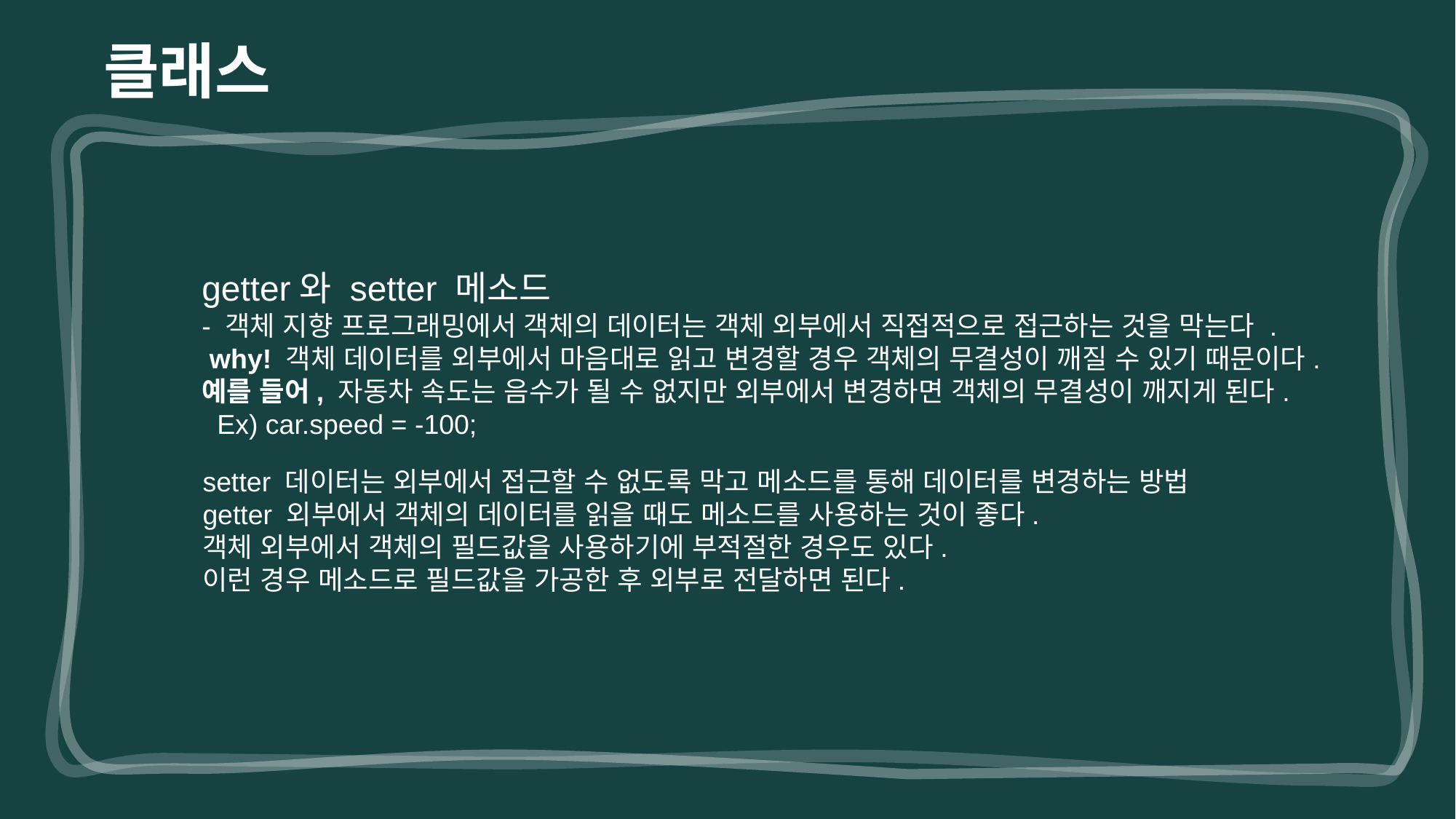

클래스

getter와 setter 메소드
- 객체 지향 프로그래밍에서 객체의 데이터는 객체 외부에서 직접적으로 접근하는 것을 막는다 .
 why! 객체 데이터를 외부에서 마음대로 읽고 변경할 경우 객체의 무결성이 깨질 수 있기 때문이다.
예를 들어, 자동차 속도는 음수가 될 수 없지만 외부에서 변경하면 객체의 무결성이 깨지게 된다.
  Ex) car.speed = -100;
setter 데이터는 외부에서 접근할 수 없도록 막고 메소드를 통해 데이터를 변경하는 방법
getter 외부에서 객체의 데이터를 읽을 때도 메소드를 사용하는 것이 좋다.
객체 외부에서 객체의 필드값을 사용하기에 부적절한 경우도 있다.
이런 경우 메소드로 필드값을 가공한 후 외부로 전달하면 된다.